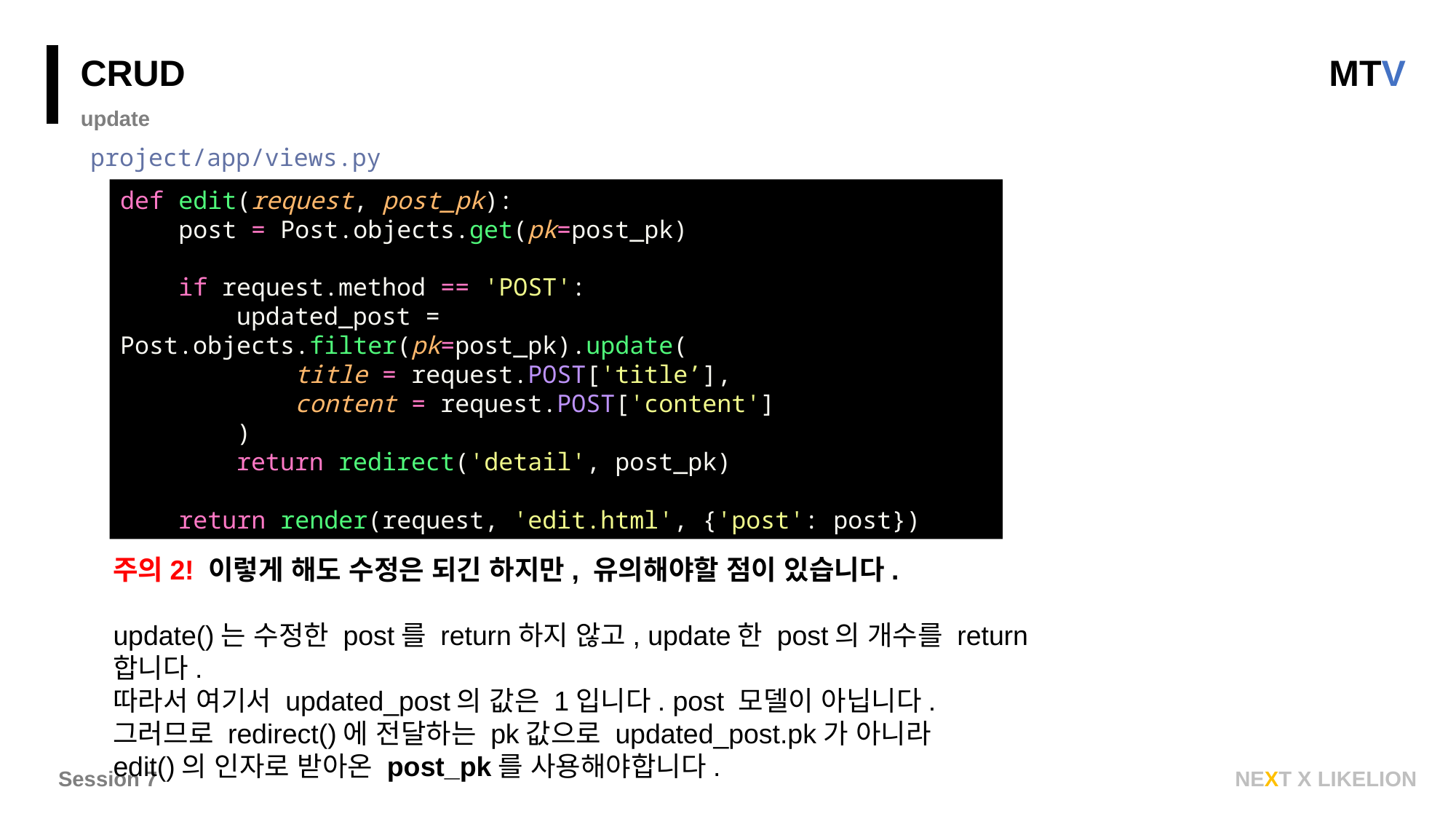

CRUD
MTV

update
project/app/views.py
def edit(request, post_pk):
    post = Post.objects.get(pk=post_pk)

    if request.method == 'POST':
        updated_post = Post.objects.filter(pk=post_pk).update(
            title = request.POST['title’],
            content = request.POST['content']
        )
        return redirect('detail', post_pk)

    return render(request, 'edit.html', {'post': post})
주의2! 이렇게 해도 수정은 되긴 하지만, 유의해야할 점이 있습니다.

update()는 수정한 post를 return하지 않고, update한 post의 개수를 return합니다.
따라서 여기서 updated_post의 값은 1입니다. post 모델이 아닙니다.
그러므로 redirect()에 전달하는 pk값으로 updated_post.pk가 아니라
edit()의 인자로 받아온 post_pk를 사용해야합니다.
Session 7
NEXT X LIKELION